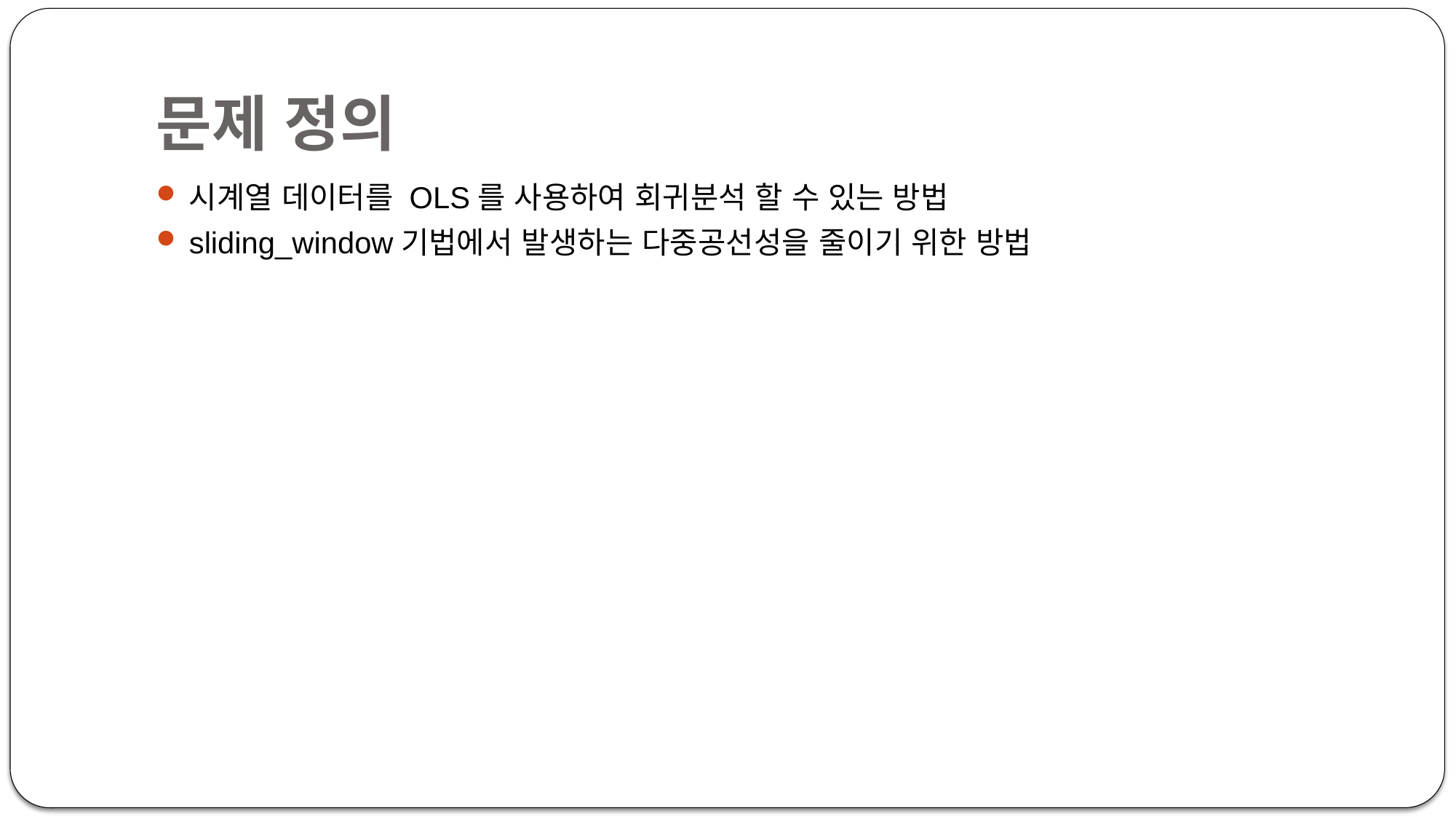

# 문제 정의
시계열 데이터를 OLS를 사용하여 회귀분석 할 수 있는 방법
sliding_window기법에서 발생하는 다중공선성을 줄이기 위한 방법